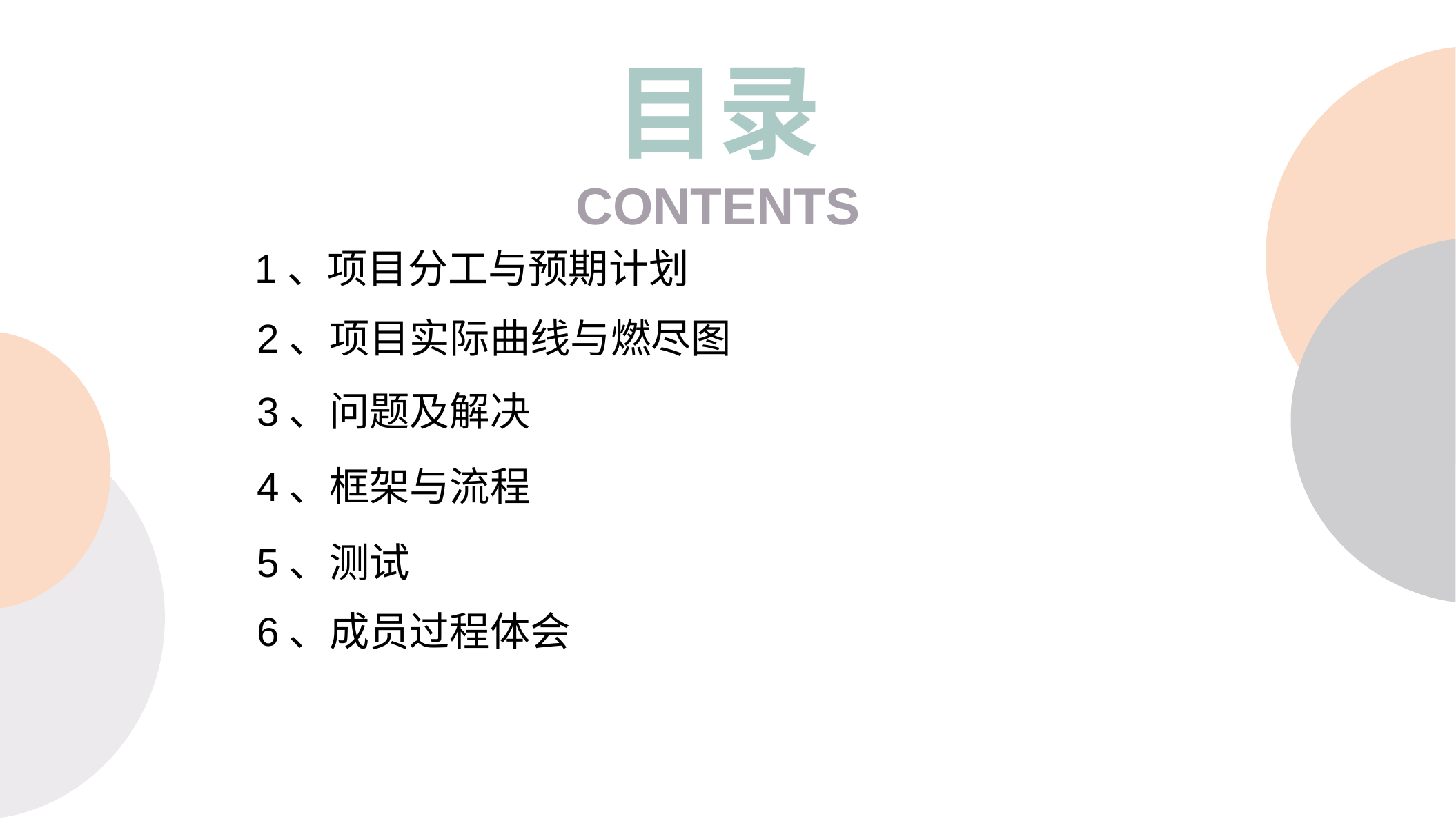

目录
https://www.ypppt.com/

CONTENTS
1、项目分工与预期计划

2、项目实际曲线与燃尽图
3、问题及解决
4、框架与流程
5、测试

6、成员过程体会